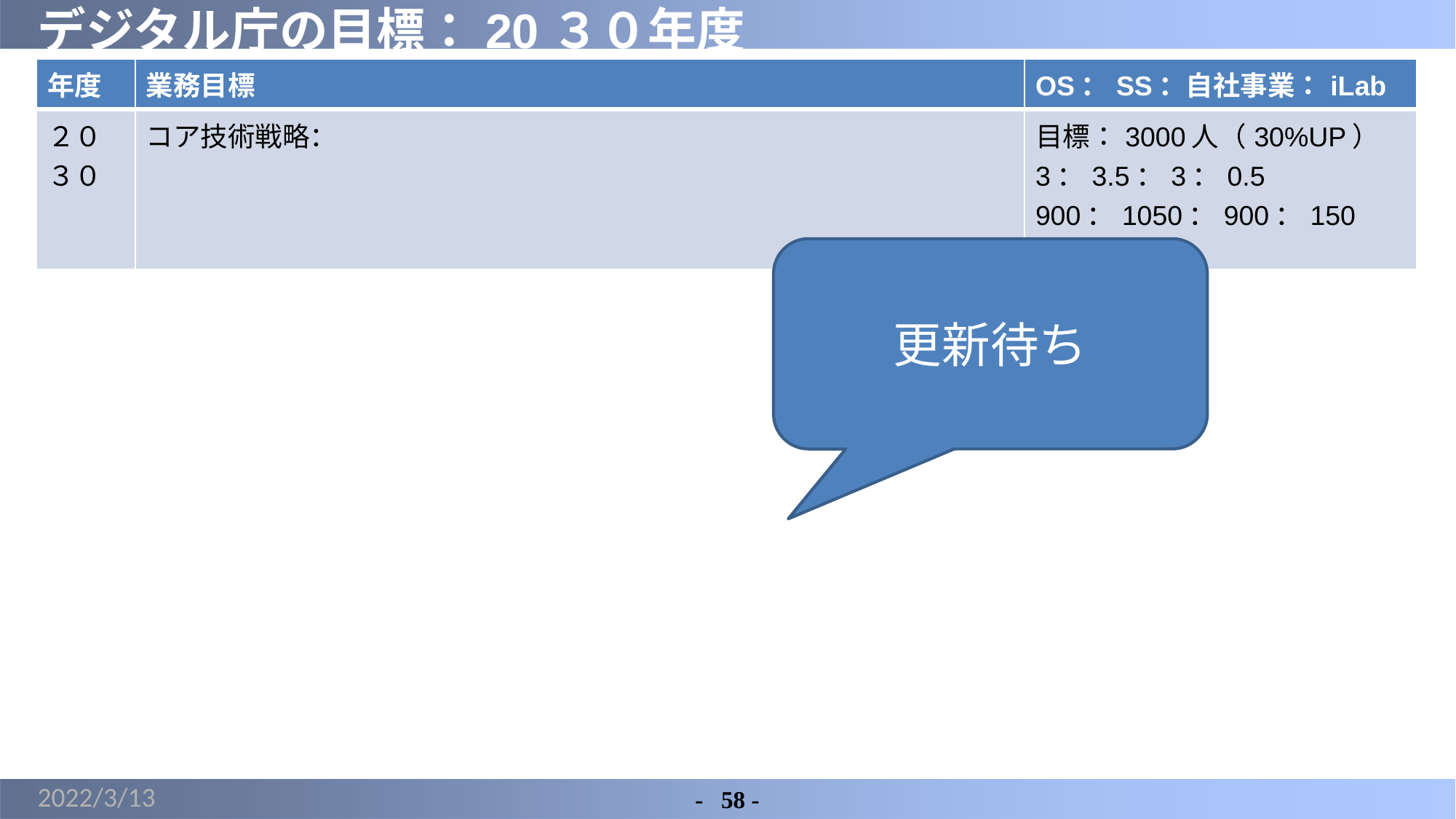

# デジタル庁の目標：20３０年度
| 年度 | 業務目標 | OS：SS：自社事業：iLab |
| --- | --- | --- |
| ２０３０ | コア技術戦略： | 目標：3000人（30%UP） 3：3.5：3：0.5 900：1050：900：150 |
更新待ち
2022/3/13
-	58 -